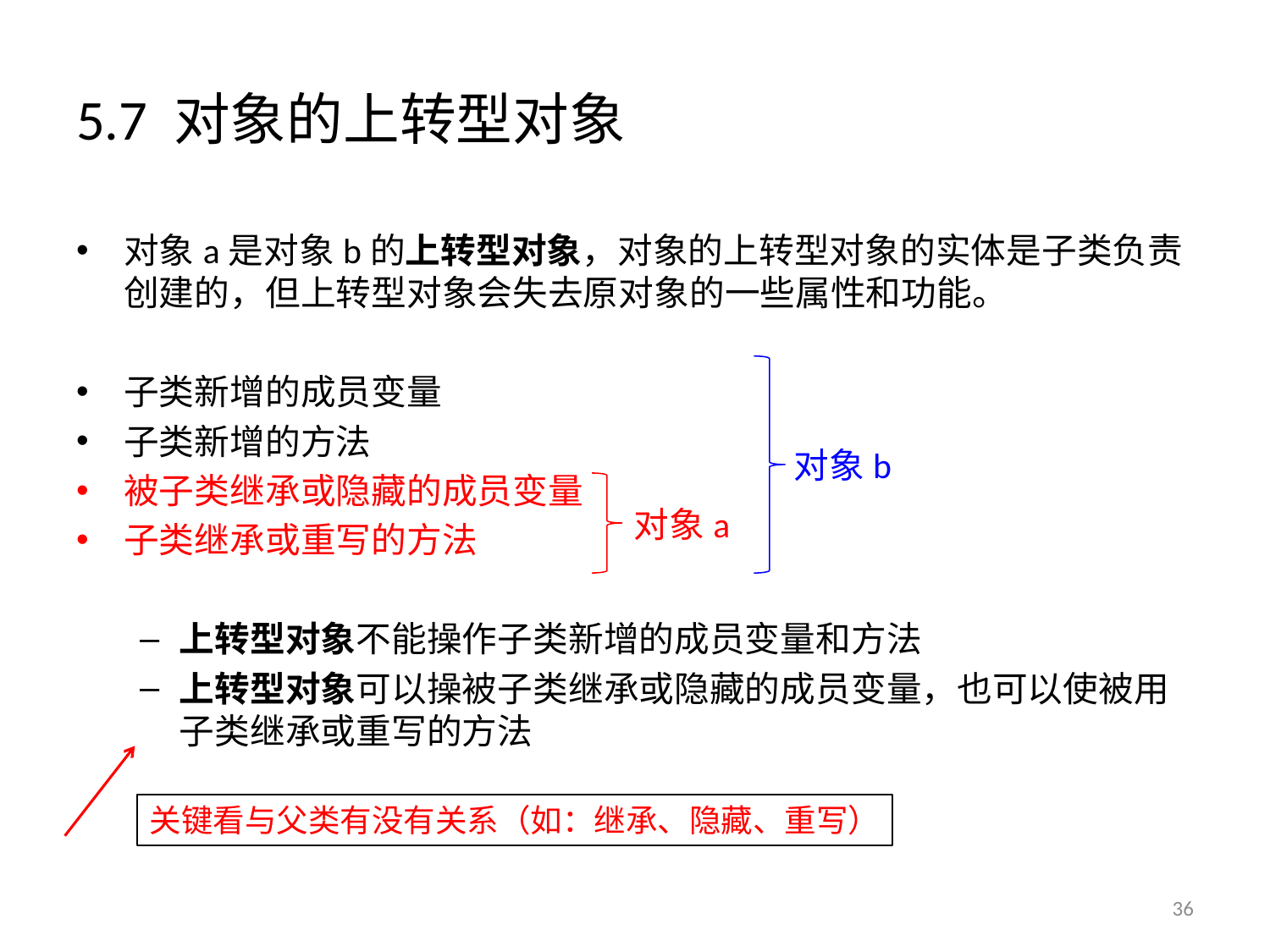

# 5.7 对象的上转型对象
对象a是对象b的上转型对象，对象的上转型对象的实体是子类负责创建的，但上转型对象会失去原对象的一些属性和功能。

子类新增的成员变量
子类新增的方法
被子类继承或隐藏的成员变量
子类继承或重写的方法

上转型对象不能操作子类新增的成员变量和方法
上转型对象可以操被子类继承或隐藏的成员变量，也可以使被用子类继承或重写的方法

对象b

对象a
关键看与父类有没有关系（如：继承、隐藏、重写）
36